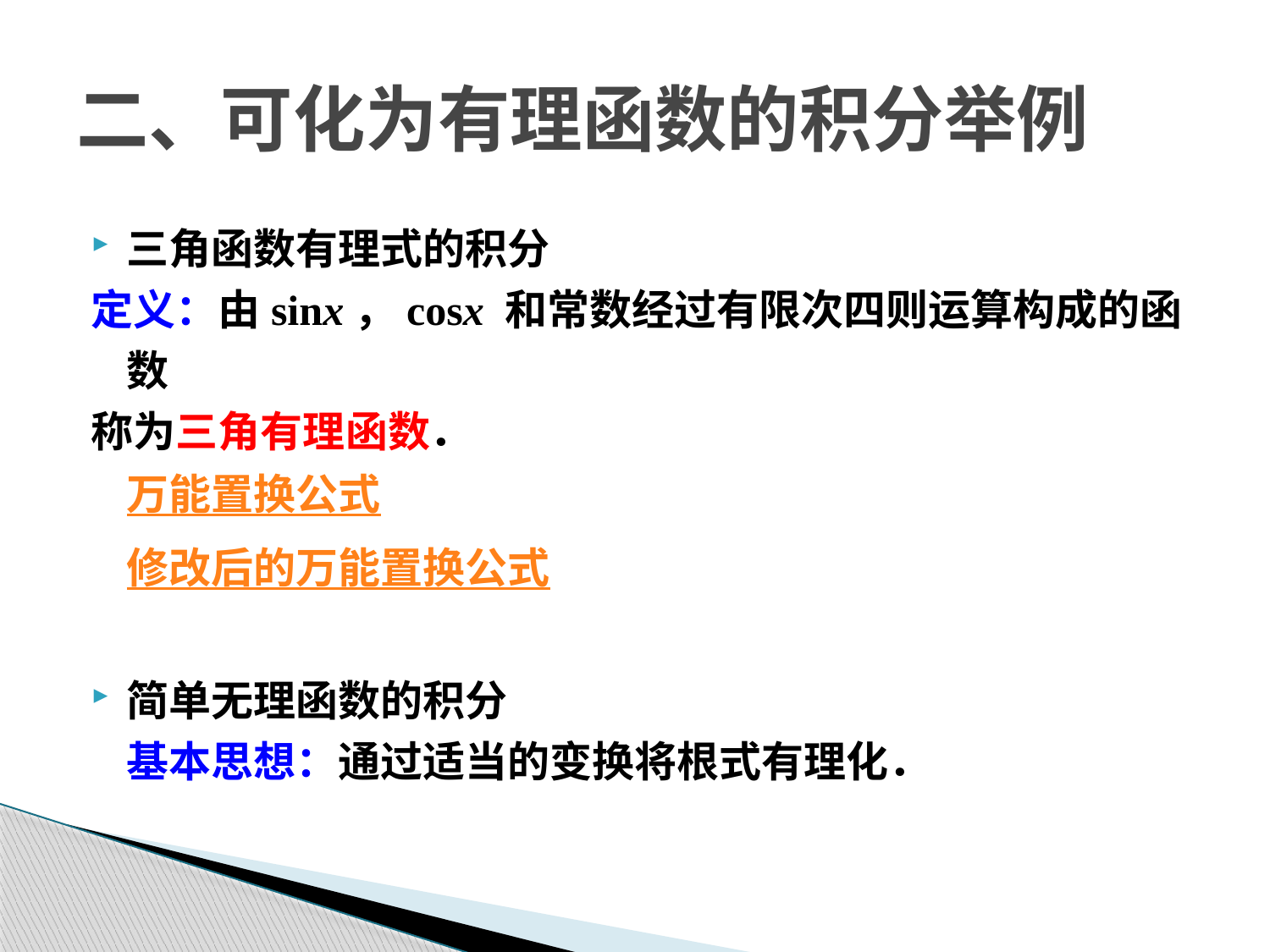

# 二、可化为有理函数的积分举例
三角函数有理式的积分
定义：由sinx，cosx 和常数经过有限次四则运算构成的函数
称为三角有理函数．
	万能置换公式
	修改后的万能置换公式

简单无理函数的积分
	基本思想：通过适当的变换将根式有理化．